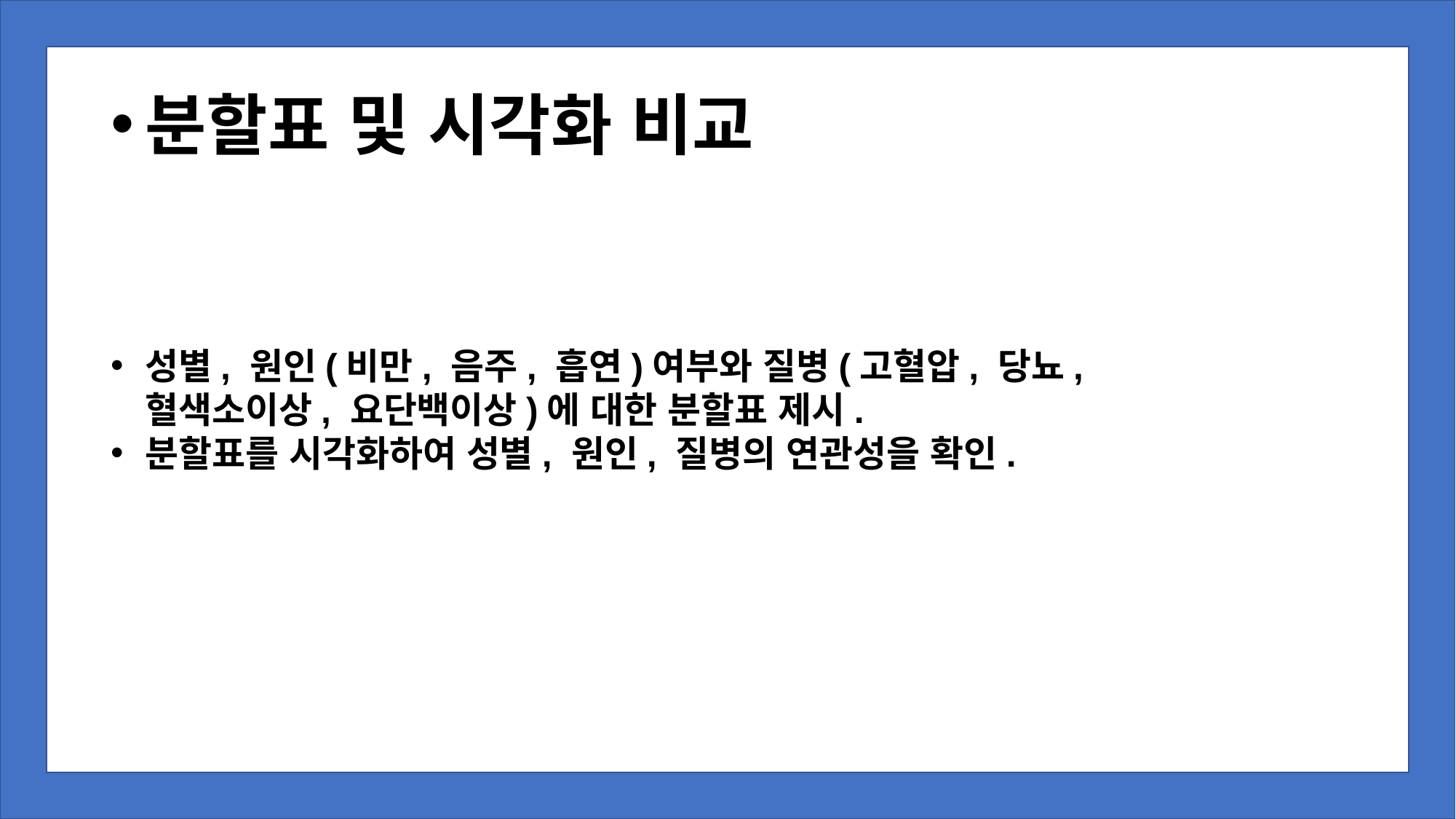

분할표 및 시각화 비교
성별, 원인(비만, 음주, 흡연)여부와 질병(고혈압, 당뇨, 혈색소이상, 요단백이상)에 대한 분할표 제시.
분할표를 시각화하여 성별, 원인, 질병의 연관성을 확인.